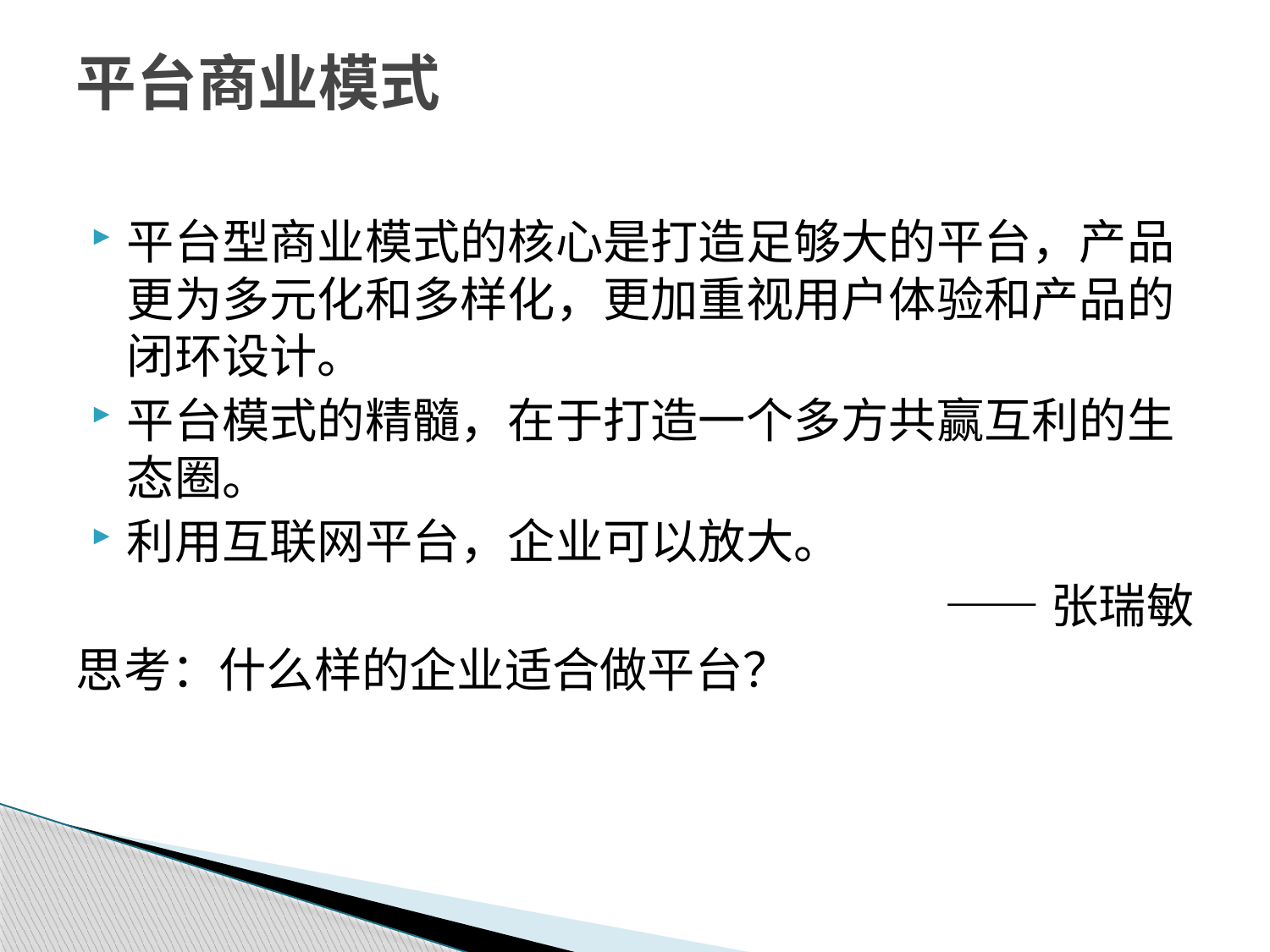

# 平台商业模式
平台型商业模式的核心是打造足够大的平台，产品更为多元化和多样化，更加重视用户体验和产品的闭环设计。
平台模式的精髓，在于打造一个多方共赢互利的生态圈。
利用互联网平台，企业可以放大。
——张瑞敏
思考：什么样的企业适合做平台？